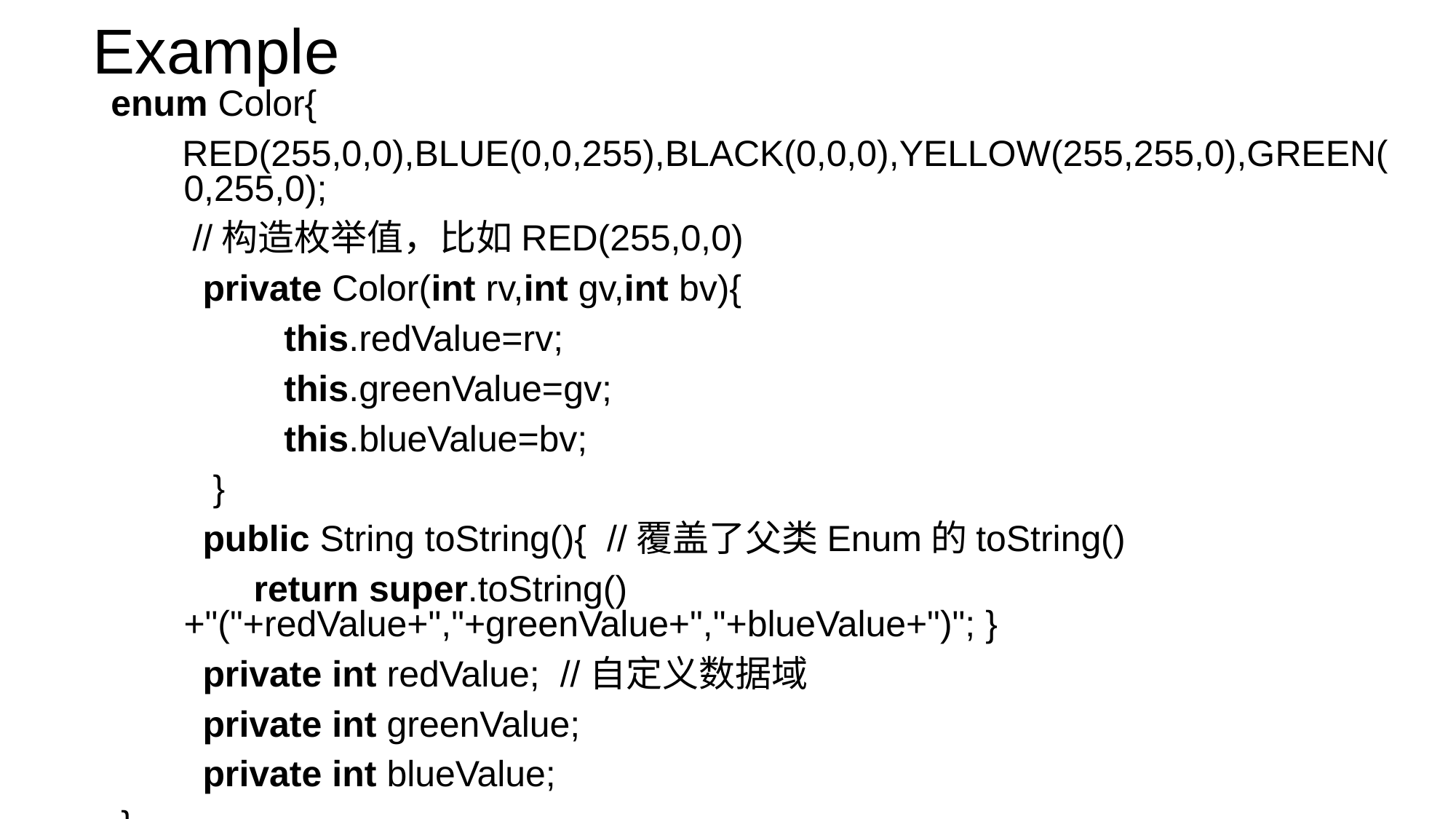

# Example
enum Color{
       RED(255,0,0),BLUE(0,0,255),BLACK(0,0,0),YELLOW(255,255,0),GREEN(0,255,0);
        //构造枚举值，比如RED(255,0,0)
         private Color(int rv,int gv,int bv){
                 this.redValue=rv;
                 this.greenValue=gv;
                 this.blueValue=bv;
          }
         public String toString(){  //覆盖了父类Enum的toString()
              return super.toString()+"("+redValue+","+greenValue+","+blueValue+")"; }
         private int redValue;  //自定义数据域
         private int greenValue;
         private int blueValue;
 }